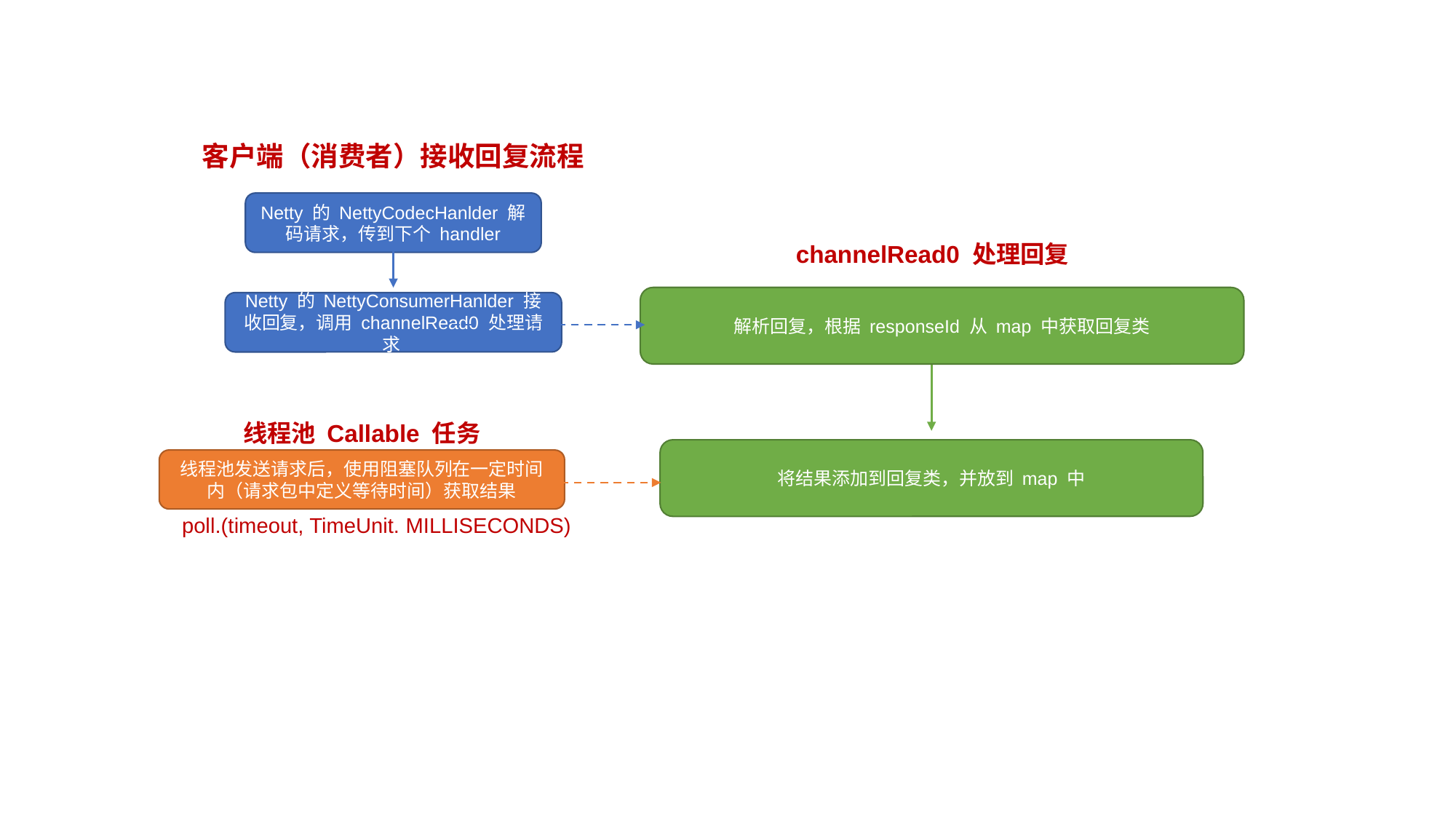

客户端（消费者）接收回复流程
Netty 的 NettyCodecHanlder 解码请求，传到下个 handler
Netty 的 NettyConsumerHanlder 接收回复，调用 channelRead0 处理请求
channelRead0 处理回复
解析回复，根据 responseId 从 map 中获取回复类
将结果添加到回复类，并放到 map 中
线程池 Callable 任务
线程池发送请求后，使用阻塞队列在一定时间内（请求包中定义等待时间）获取结果
poll.(timeout, TimeUnit. MILLISECONDS)